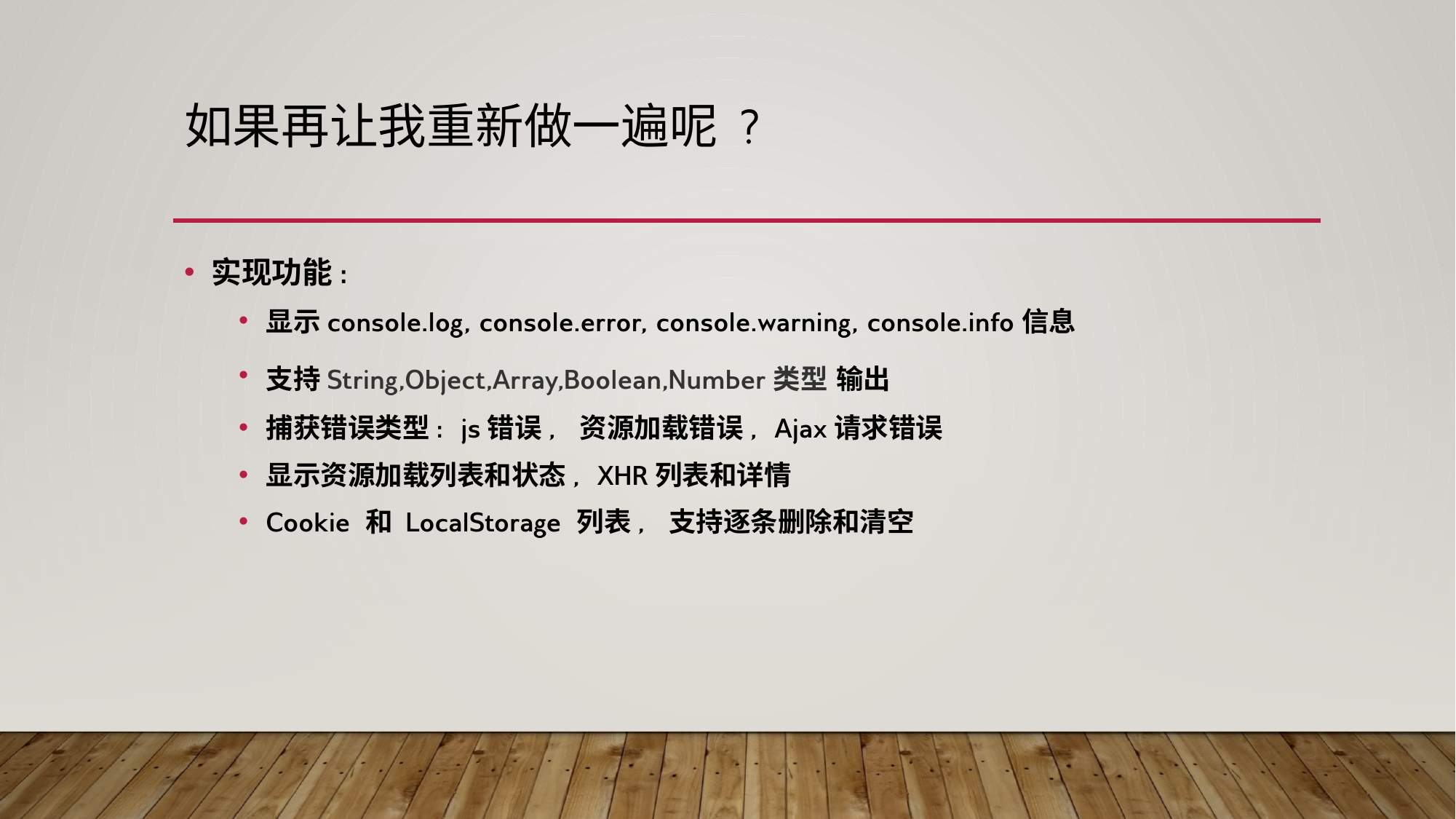

# 如果再让我重新做一遍呢 ?
实现功能:
显示console.log, console.error, console.warning, console.info信息
支持String,Object,Array,Boolean,Number类型 输出
捕获错误类型:  js错误,  资源加载错误,  Ajax请求错误
显示资源加载列表和状态,  XHR列表和详情
Cookie 和 LocalStorage 列表,  支持逐条删除和清空